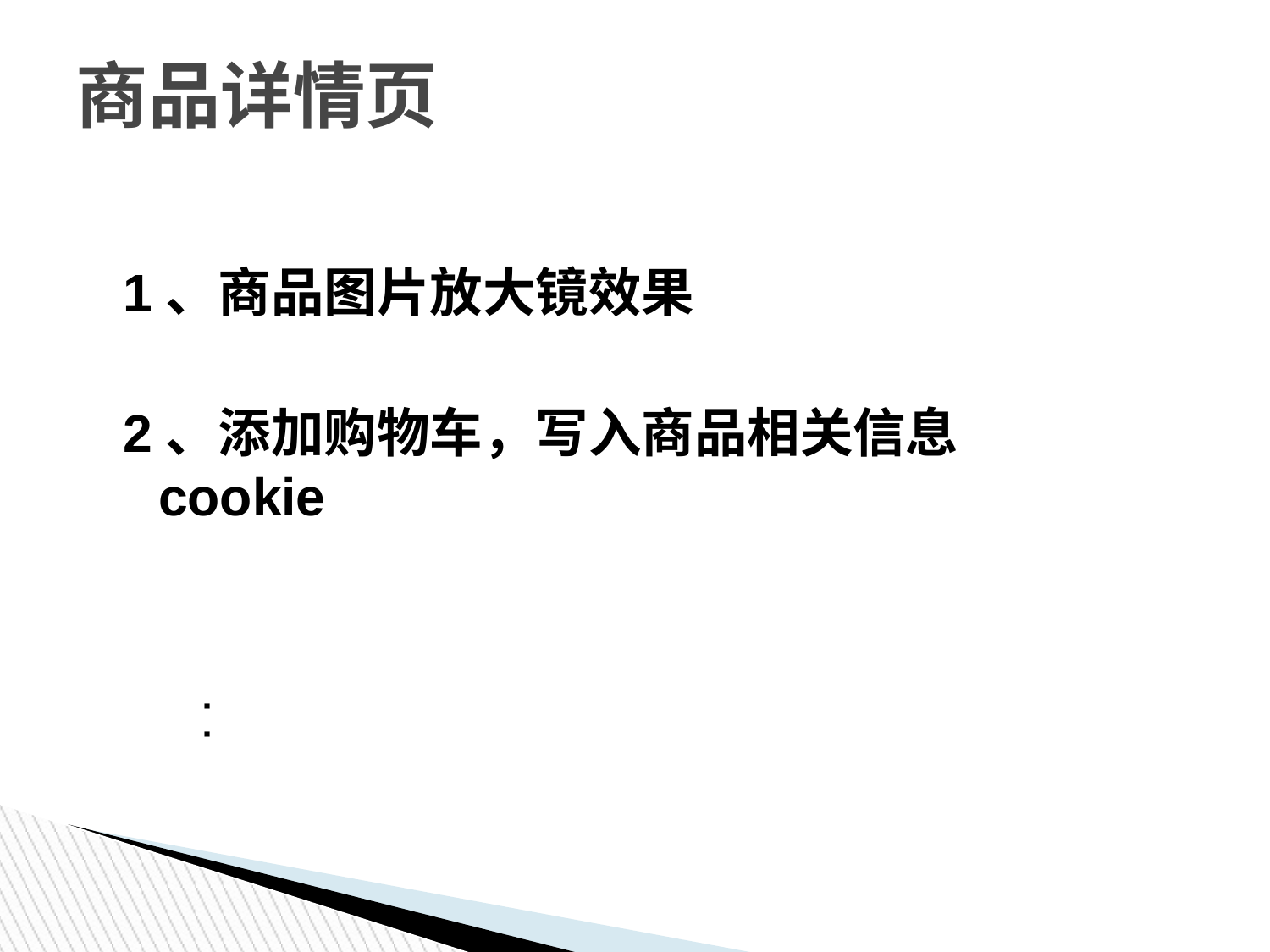

# 商品详情页
1、商品图片放大镜效果

2、添加购物车，写入商品相关信息cookie

[ Image information in product ]
 Image : www.openas.com
Note to customers : This image has been licensed to be used within this PowerPoint template only.
                                   You may not extract the image for any other use.